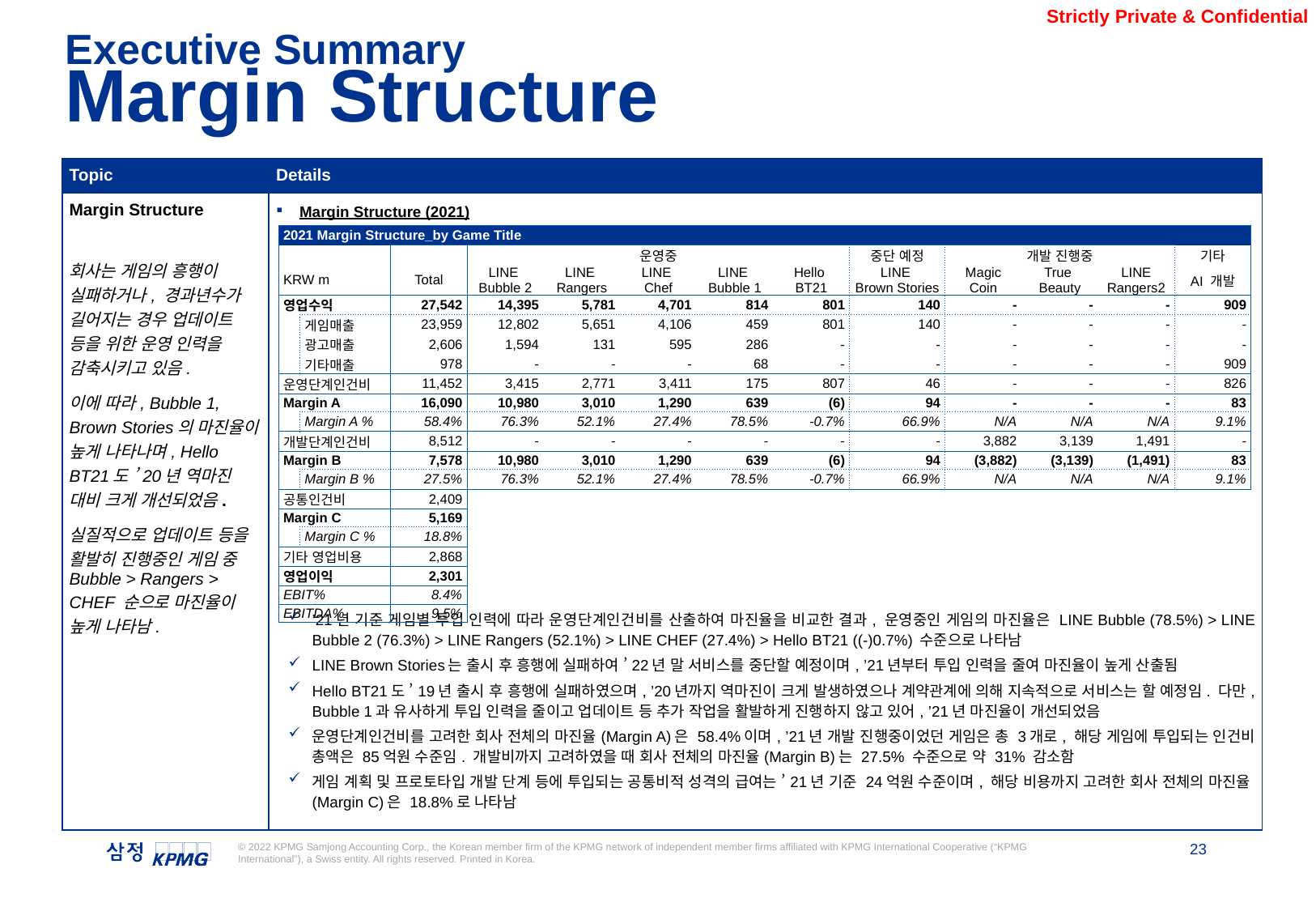

Executive Summary
Margin Structure
| Topic | Details |
| --- | --- |
| Margin Structure 회사는 게임의 흥행이 실패하거나, 경과년수가 길어지는 경우 업데이트 등을 위한 운영 인력을 감축시키고 있음. 이에 따라, Bubble 1, Brown Stories의 마진율이 높게 나타나며, Hello BT21도 ’20년 역마진 대비 크게 개선되었음. 실질적으로 업데이트 등을 활발히 진행중인 게임 중 Bubble > Rangers > CHEF 순으로 마진율이 높게 나타남. | Margin Structure (2021) ’21년 기준 게임별 투입 인력에 따라 운영단계인건비를 산출하여 마진율을 비교한 결과, 운영중인 게임의 마진율은 LINE Bubble (78.5%) > LINE Bubble 2 (76.3%) > LINE Rangers (52.1%) > LINE CHEF (27.4%) > Hello BT21 ((-)0.7%) 수준으로 나타남 LINE Brown Stories는 출시 후 흥행에 실패하여 ’22년 말 서비스를 중단할 예정이며, ’21년부터 투입 인력을 줄여 마진율이 높게 산출됨 Hello BT21도 ’19년 출시 후 흥행에 실패하였으며, ’20년까지 역마진이 크게 발생하였으나 계약관계에 의해 지속적으로 서비스는 할 예정임. 다만, Bubble 1과 유사하게 투입 인력을 줄이고 업데이트 등 추가 작업을 활발하게 진행하지 않고 있어, ’21년 마진율이 개선되었음 운영단계인건비를 고려한 회사 전체의 마진율(Margin A)은 58.4%이며, ’21년 개발 진행중이었던 게임은 총 3개로, 해당 게임에 투입되는 인건비 총액은 85억원 수준임. 개발비까지 고려하였을 때 회사 전체의 마진율(Margin B)는 27.5% 수준으로 약 31% 감소함 게임 계획 및 프로토타입 개발 단계 등에 투입되는 공통비적 성격의 급여는 ’21년 기준 24억원 수준이며, 해당 비용까지 고려한 회사 전체의 마진율(Margin C)은 18.8%로 나타남 |
| 2021 Margin Structure\_by Game Title |  |  |  |  |  |  |  |  |  |  |  |  |
| --- | --- | --- | --- | --- | --- | --- | --- | --- | --- | --- | --- | --- |
|  |  |  | 운영중 |  |  |  |  | 중단 예정 | 개발 진행중 |  |  | 기타 |
| KRW m |  | Total | LINE Bubble 2 | LINE Rangers | LINE Chef | LINE Bubble 1 | Hello BT21 | LINE Brown Stories | Magic Coin | True Beauty | LINE Rangers2 | AI 개발 |
| 영업수익 |  | 27,542 | 14,395 | 5,781 | 4,701 | 814 | 801 | 140 | - | - | - | 909 |
|  | 게임매출 | 23,959 | 12,802 | 5,651 | 4,106 | 459 | 801 | 140 | - | - | - | - |
|  | 광고매출 | 2,606 | 1,594 | 131 | 595 | 286 | - | - | - | - | - | - |
|  | 기타매출 | 978 | - | - | - | 68 | - | - | - | - | - | 909 |
| 운영단계인건비 |  | 11,452 | 3,415 | 2,771 | 3,411 | 175 | 807 | 46 | - | - | - | 826 |
| Margin A |  | 16,090 | 10,980 | 3,010 | 1,290 | 639 | (6) | 94 | - | - | - | 83 |
|  | Margin A % | 58.4% | 76.3% | 52.1% | 27.4% | 78.5% | -0.7% | 66.9% | N/A | N/A | N/A | 9.1% |
| 개발단계인건비 |  | 8,512 | - | - | - | - | - | - | 3,882 | 3,139 | 1,491 | - |
| Margin B |  | 7,578 | 10,980 | 3,010 | 1,290 | 639 | (6) | 94 | (3,882) | (3,139) | (1,491) | 83 |
|  | Margin B % | 27.5% | 76.3% | 52.1% | 27.4% | 78.5% | -0.7% | 66.9% | N/A | N/A | N/A | 9.1% |
| 공통인건비 |  | 2,409 |  |  |  |  |  |  |  |  |  |  |
| Margin C |  | 5,169 |  |  |  |  |  |  |  |  |  |  |
|  | Margin C % | 18.8% |  |  |  |  |  |  |  |  |  |  |
| 기타 영업비용 |  | 2,868 |  |  |  |  |  |  |  |  |  |  |
| 영업이익 |  | 2,301 |  |  |  |  |  |  |  |  |  |  |
| EBIT% |  | 8.4% |  |  |  |  |  |  |  |  |  |  |
| EBITDA% |  | 9.5% |  |  |  |  |  |  |  |  |  |  |